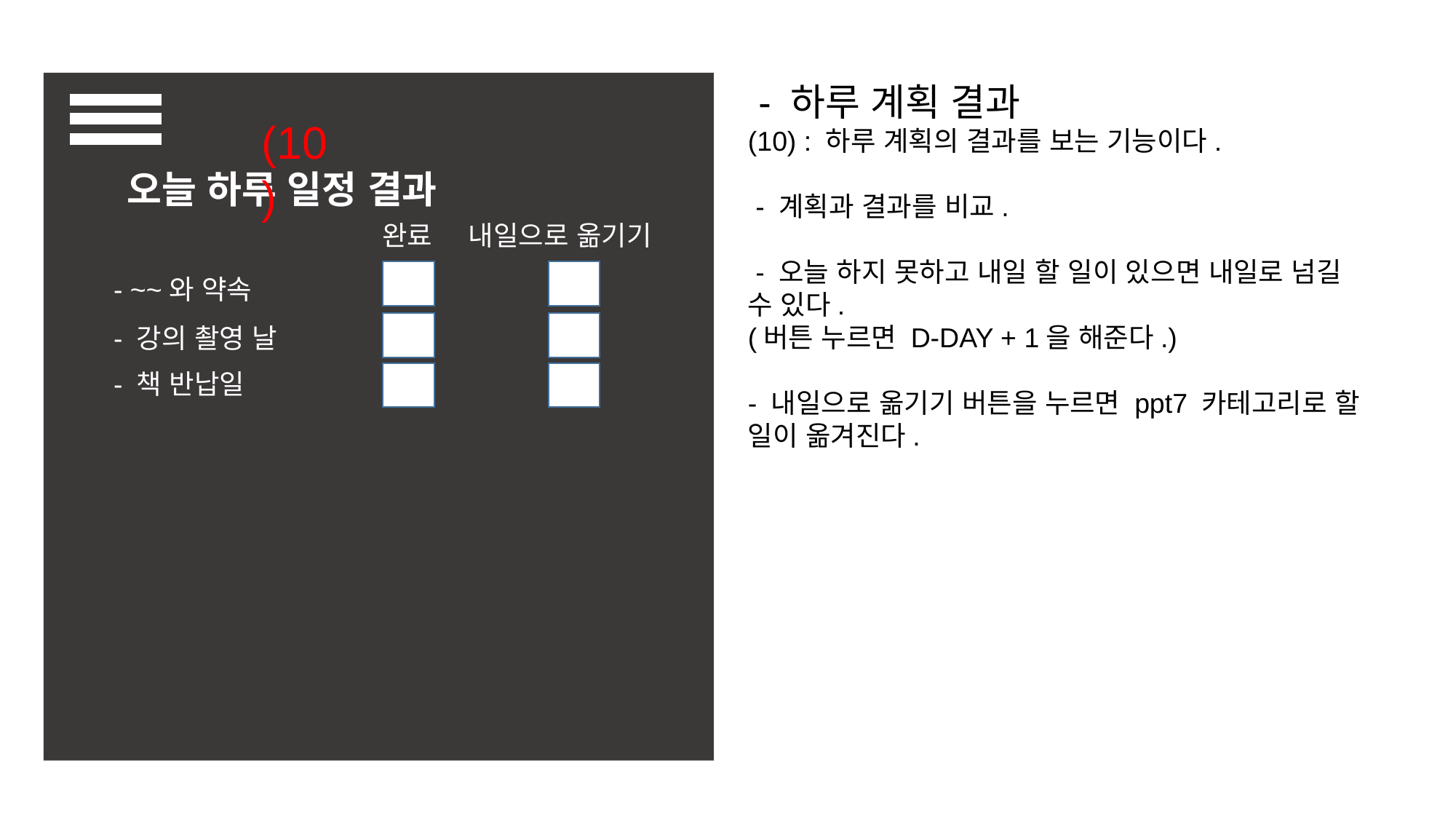

- 하루 계획 결과
(10) : 하루 계획의 결과를 보는 기능이다.

 - 계획과 결과를 비교.

 - 오늘 하지 못하고 내일 할 일이 있으면 내일로 넘길 수 있다.
(버튼 누르면 D-DAY + 1을 해준다.)

- 내일으로 옮기기 버튼을 누르면 ppt7 카테고리로 할 일이 옮겨진다.

(10)

오늘 하루 일정 결과
완료
내일으로 옮기기

  - ~~와 약속

  - 강의 촬영 날
  - 책 반납일